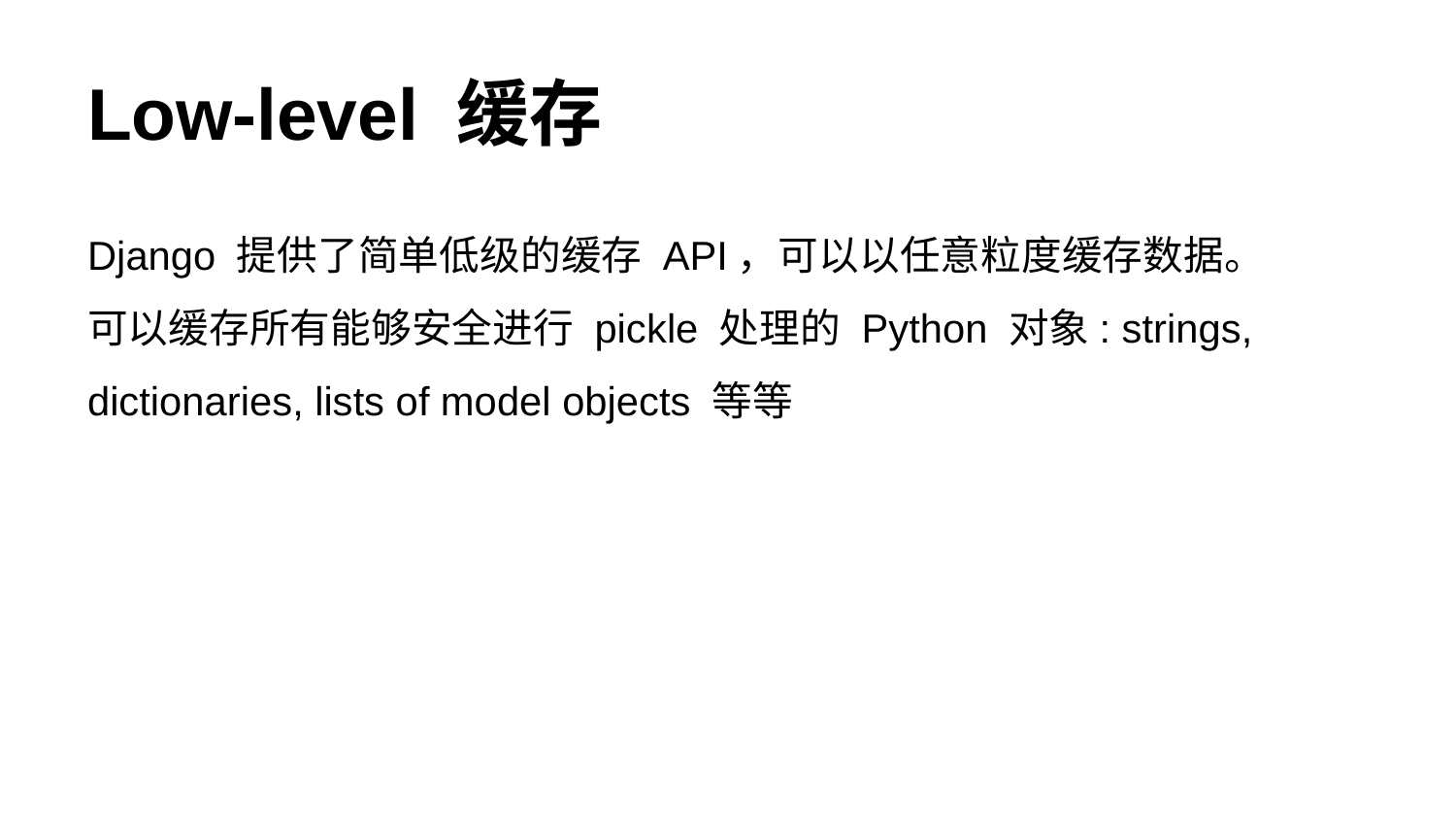

# Low-level 缓存
Django 提供了简单低级的缓存 API，可以以任意粒度缓存数据。
可以缓存所有能够安全进行 pickle 处理的 Python 对象: strings, dictionaries, lists of model objects 等等